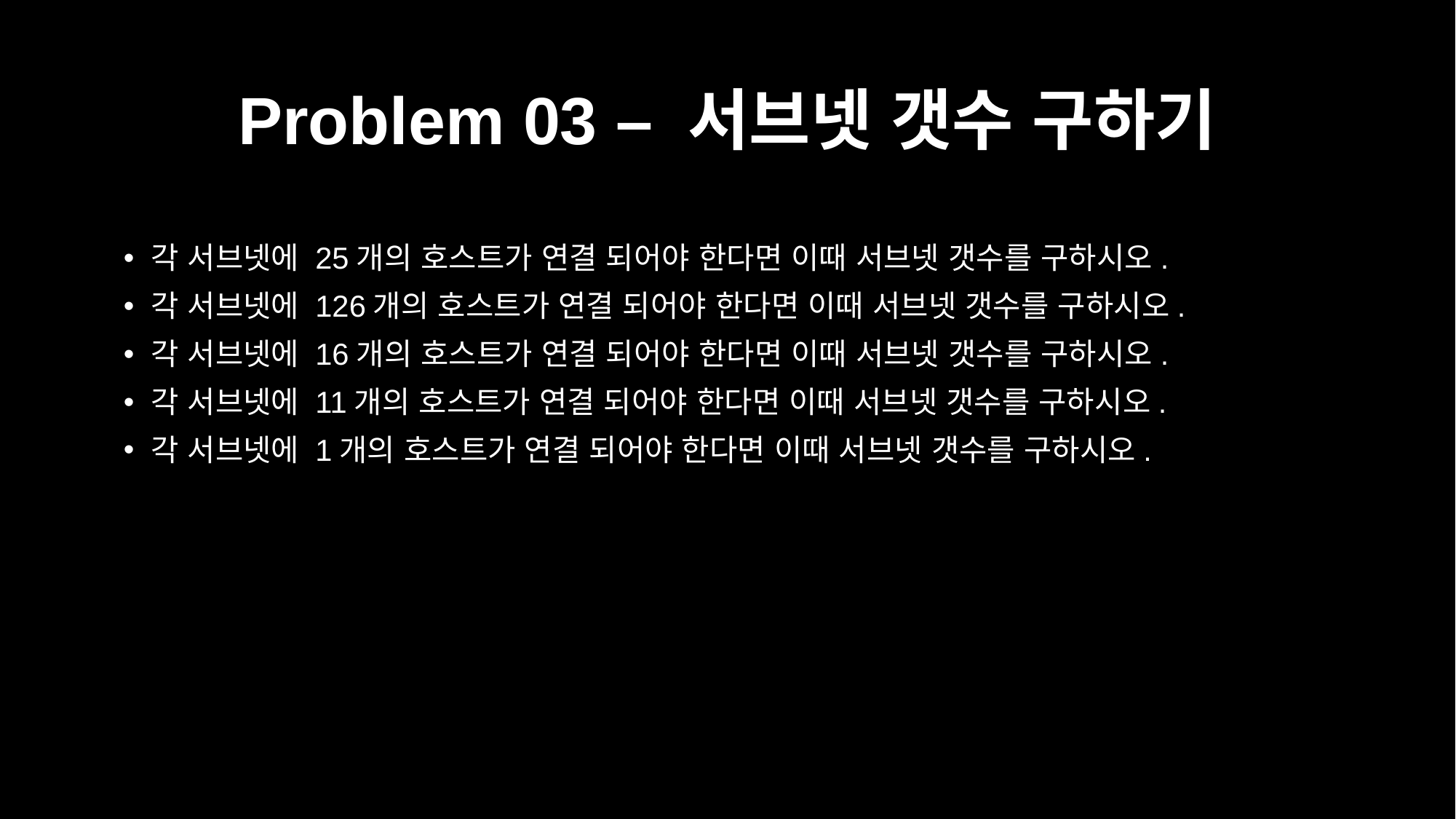

# Problem 03 – 서브넷 갯수 구하기

각 서브넷에 25개의 호스트가 연결 되어야 한다면 이때 서브넷 갯수를 구하시오.
각 서브넷에 126개의 호스트가 연결 되어야 한다면 이때 서브넷 갯수를 구하시오.
각 서브넷에 16개의 호스트가 연결 되어야 한다면 이때 서브넷 갯수를 구하시오.
각 서브넷에 11개의 호스트가 연결 되어야 한다면 이때 서브넷 갯수를 구하시오.
각 서브넷에 1개의 호스트가 연결 되어야 한다면 이때 서브넷 갯수를 구하시오.